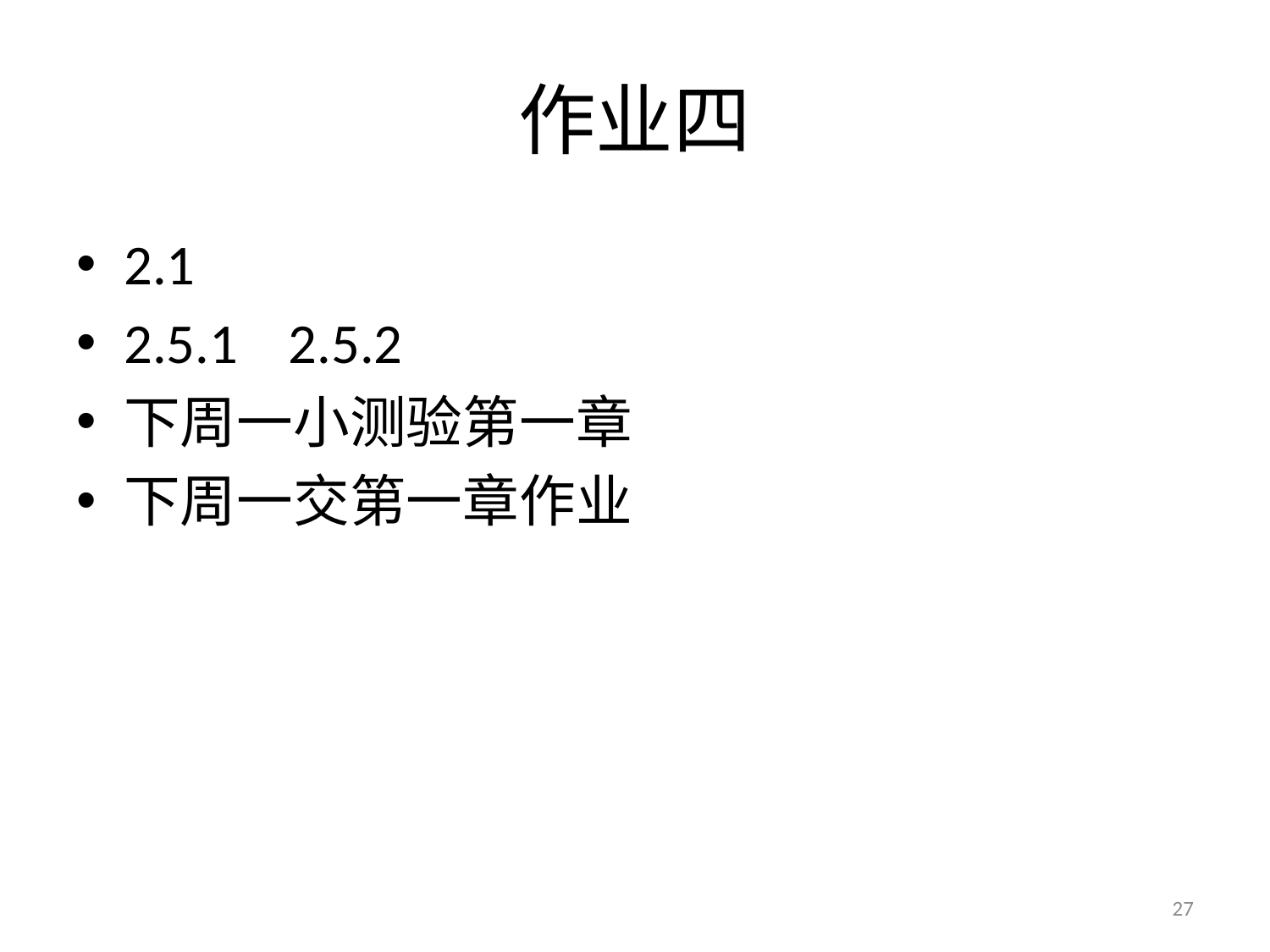

# 作业四
2.1
2.5.1    2.5.2
下周一小测验第一章
下周一交第一章作业
27